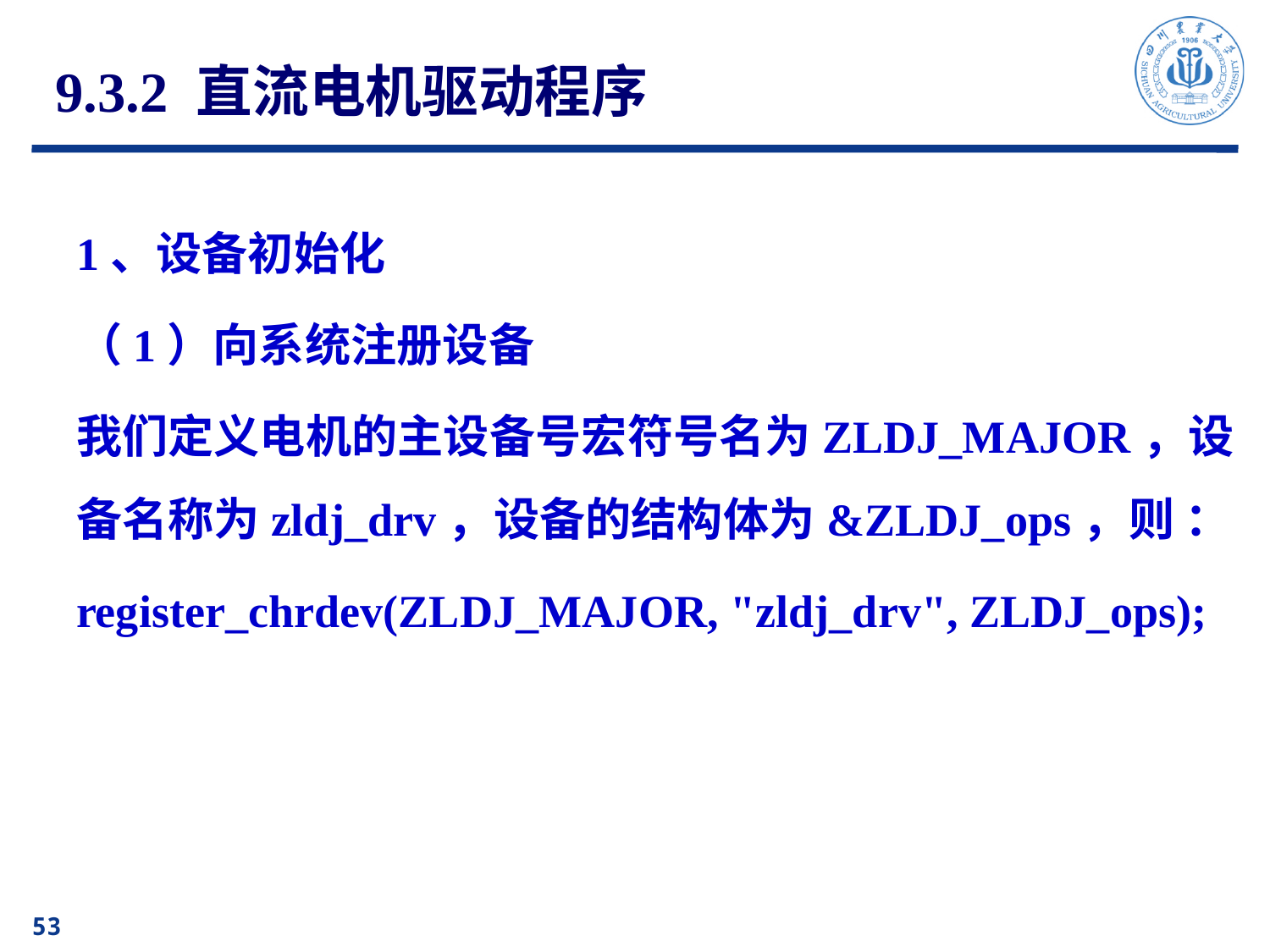

# 9.3.2 直流电机驱动程序
1、设备初始化
（1）向系统注册设备
我们定义电机的主设备号宏符号名为ZLDJ_MAJOR，设备名称为zldj_drv，设备的结构体为&ZLDJ_ops，则 ：
register_chrdev(ZLDJ_MAJOR, "zldj_drv", ZLDJ_ops);